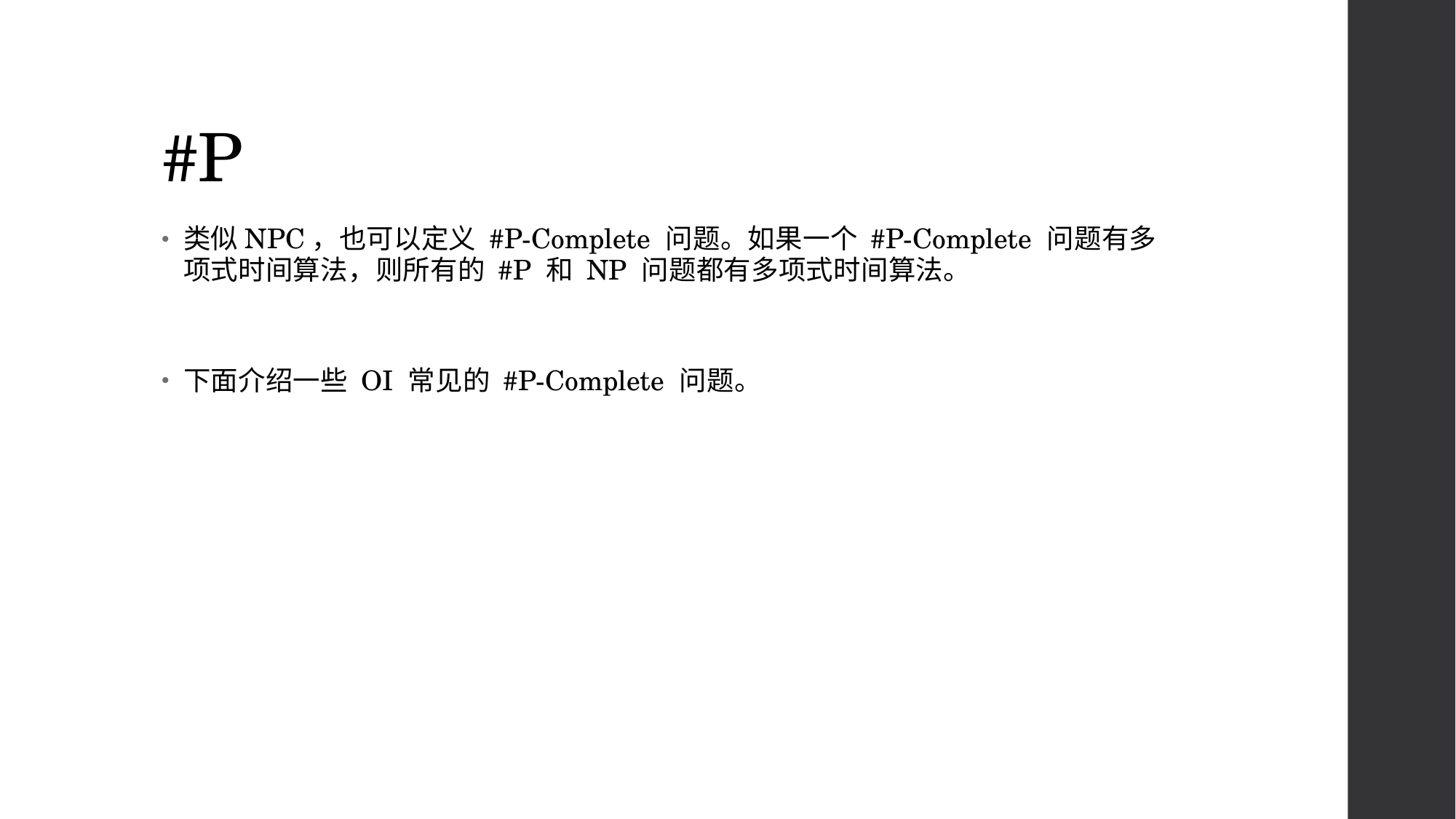

# #P
类似NPC，也可以定义 #P-Complete 问题。如果一个 #P-Complete 问题有多项式时间算法，则所有的 #P 和 NP 问题都有多项式时间算法。

下面介绍一些 OI 常见的 #P-Complete 问题。